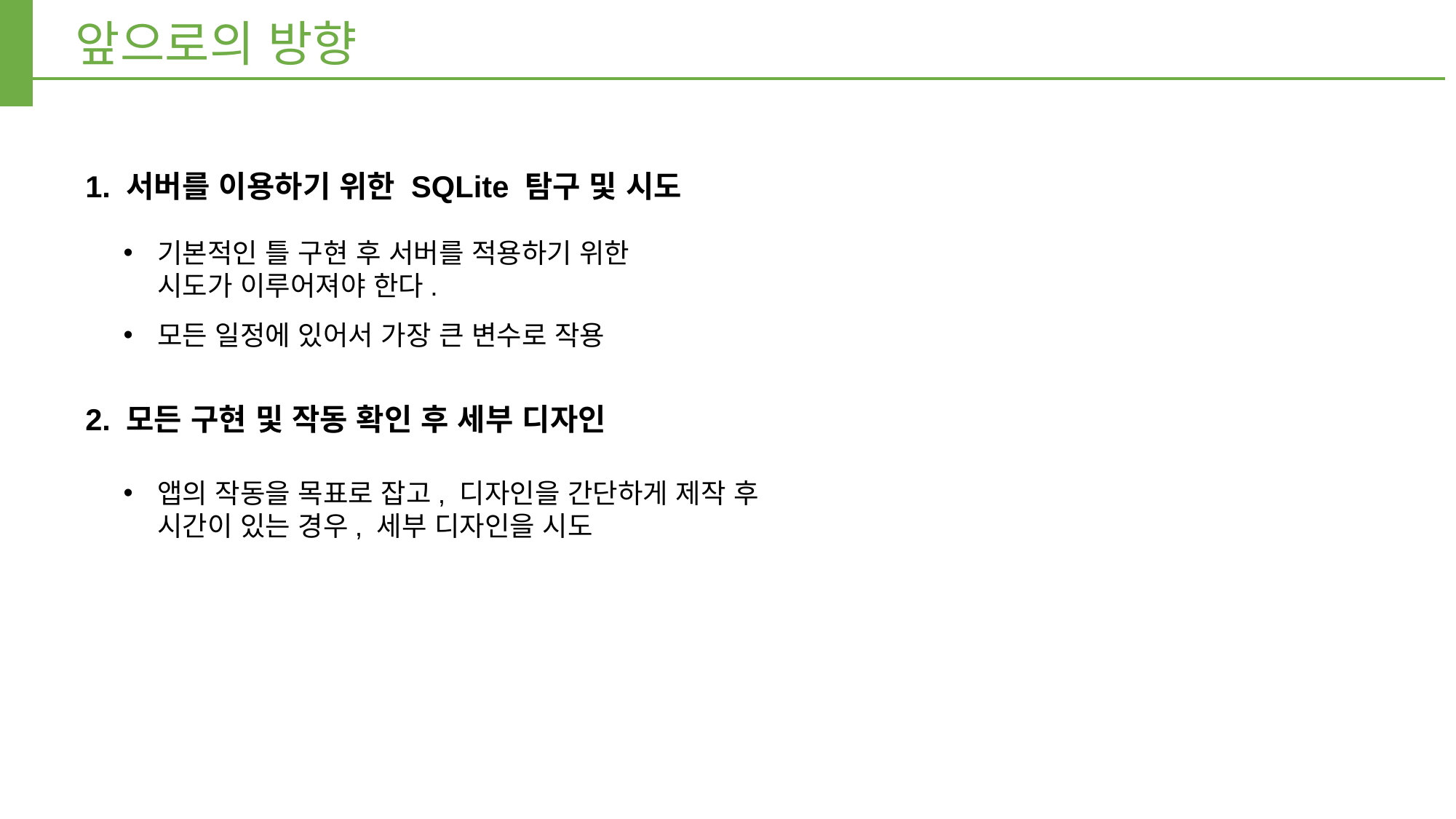

앞으로의 방향
1. 서버를 이용하기 위한 SQLite 탐구 및 시도
기본적인 틀 구현 후 서버를 적용하기 위한 시도가 이루어져야 한다.
모든 일정에 있어서 가장 큰 변수로 작용
2. 모든 구현 및 작동 확인 후 세부 디자인
앱의 작동을 목표로 잡고, 디자인을 간단하게 제작 후 시간이 있는 경우, 세부 디자인을 시도